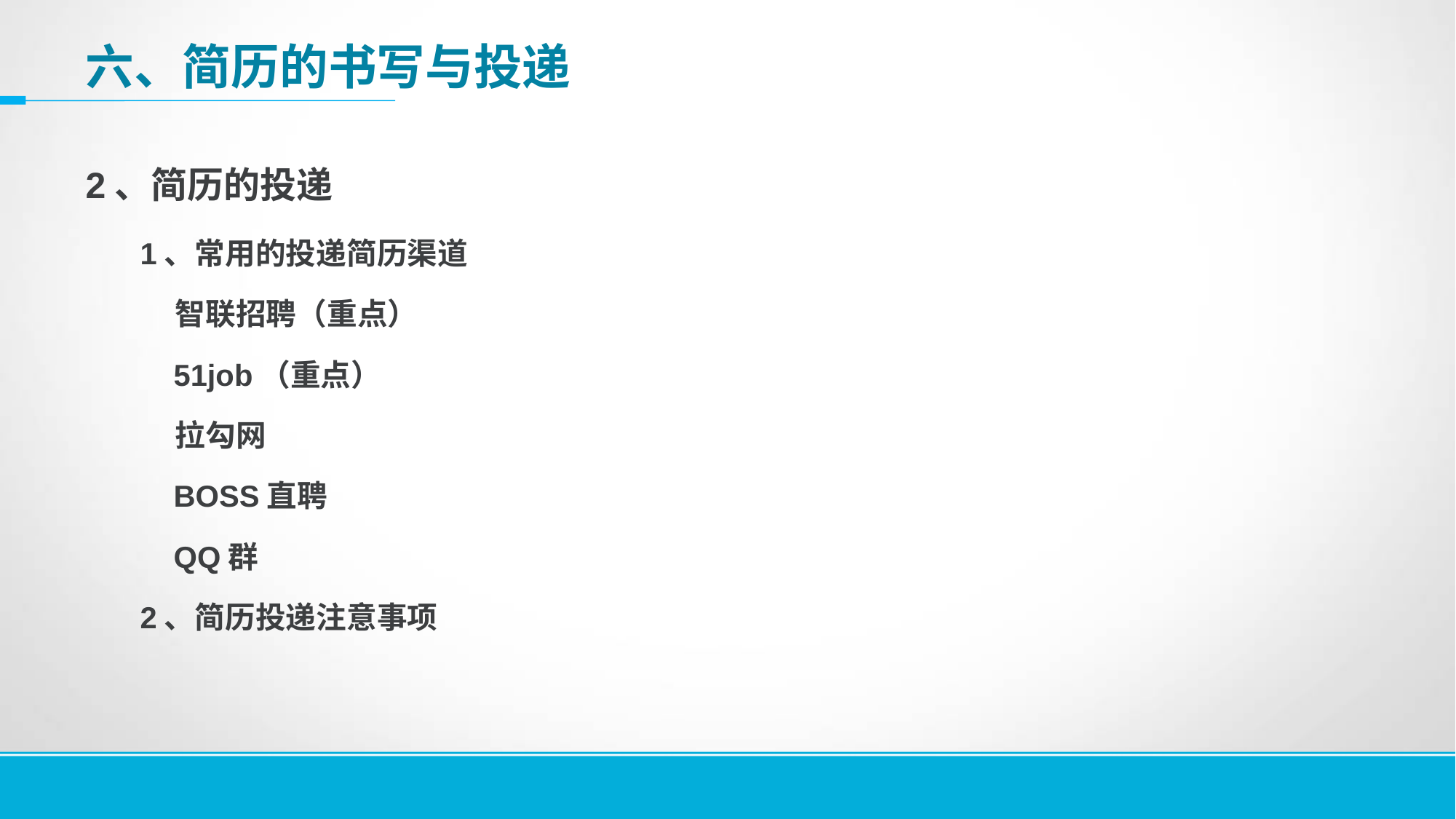

# 六、简历的书写与投递
2、简历的投递
1、常用的投递简历渠道
    智联招聘（重点）
    51job（重点）
    拉勾网
    BOSS直聘
    QQ群
2、简历投递注意事项